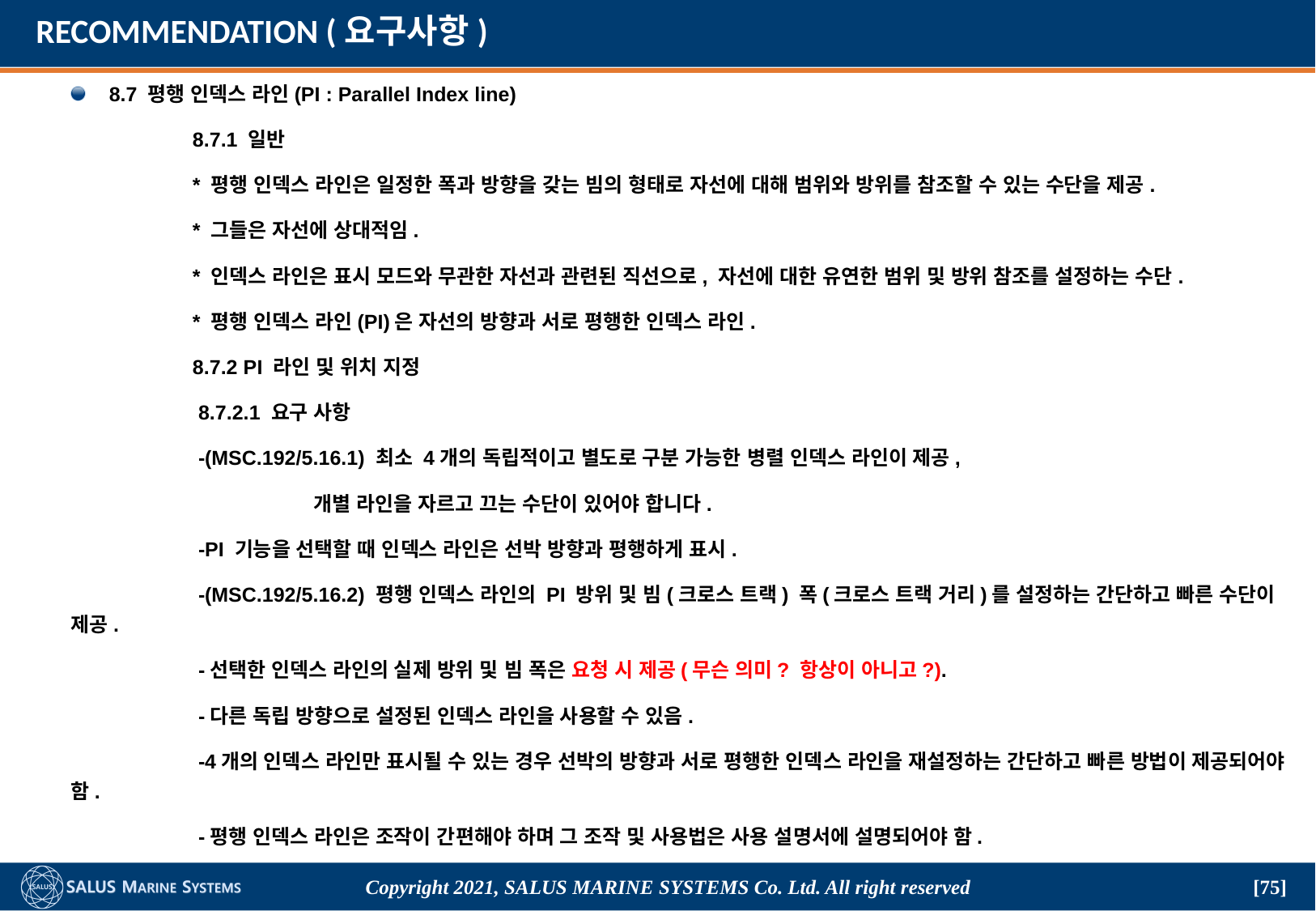

# RECOMMENDATION (요구사항)
8.7 평행 인덱스 라인(PI : Parallel Index line)
	8.7.1 일반
	* 평행 인덱스 라인은 일정한 폭과 방향을 갖는 빔의 형태로 자선에 대해 범위와 방위를 참조할 수 있는 수단을 제공.
	* 그들은 자선에 상대적임.
	* 인덱스 라인은 표시 모드와 무관한 자선과 관련된 직선으로, 자선에 대한 유연한 범위 및 방위 참조를 설정하는 수단.
	* 평행 인덱스 라인(PI)은 자선의 방향과 서로 평행한 인덱스 라인.
	8.7.2 PI 라인 및 위치 지정
	 8.7.2.1 요구 사항
	 -(MSC.192/5.16.1) 최소 4개의 독립적이고 별도로 구분 가능한 병렬 인덱스 라인이 제공,
		개별 라인을 자르고 끄는 수단이 있어야 합니다.
	 -PI 기능을 선택할 때 인덱스 라인은 선박 방향과 평행하게 표시.
	 -(MSC.192/5.16.2) 평행 인덱스 라인의 PI 방위 및 빔(크로스 트랙) 폭(크로스 트랙 거리)를 설정하는 간단하고 빠른 수단이 제공.
	 -선택한 인덱스 라인의 실제 방위 및 빔 폭은 요청 시 제공(무슨 의미? 항상이 아니고?).
	 -다른 독립 방향으로 ​​설정된 인덱스 라인을 사용할 수 있음.
	 -4개의 인덱스 라인만 표시될 수 있는 경우 선박의 방향과 서로 평행한 인덱스 라인을 재설정하는 간단하고 빠른 방법이 제공되어야 함.
	 -평행 인덱스 라인은 조작이 간편해야 하며 그 조작 및 사용법은 사용 설명서에 설명되어야 함.
Copyright 2021, SALUS Marine Systems Co. Ltd. All right reserved
[75]